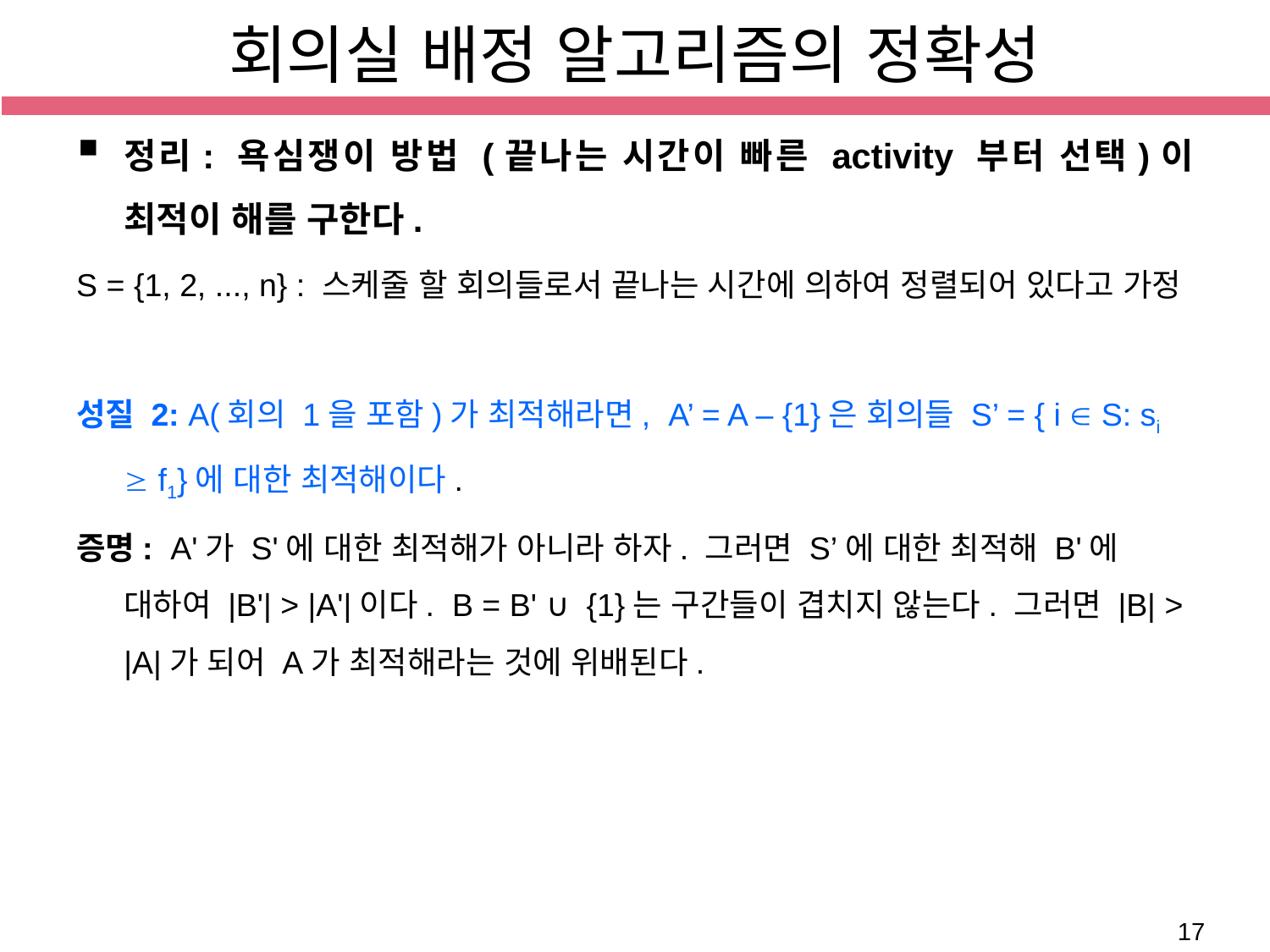

# 회의실 배정 알고리즘의 정확성
정리: 욕심쟁이 방법 (끝나는 시간이 빠른 activity 부터 선택)이 최적이 해를 구한다.
S = {1, 2, ..., n} : 스케줄 할 회의들로서 끝나는 시간에 의하여 정렬되어 있다고 가정

성질 2: A(회의 1을 포함)가 최적해라면,  A’ = A – {1}은 회의들 S’ = { i ∈ S: si ≥ f1}에 대한 최적해이다.
증명:  A'가 S'에 대한 최적해가 아니라 하자. 그러면 S’에 대한 최적해 B'에 대하여 |B'| > |A'|이다.  B = B' ∪ {1}는 구간들이 겹치지 않는다. 그러면 |B| > |A|가 되어 A가 최적해라는 것에 위배된다.